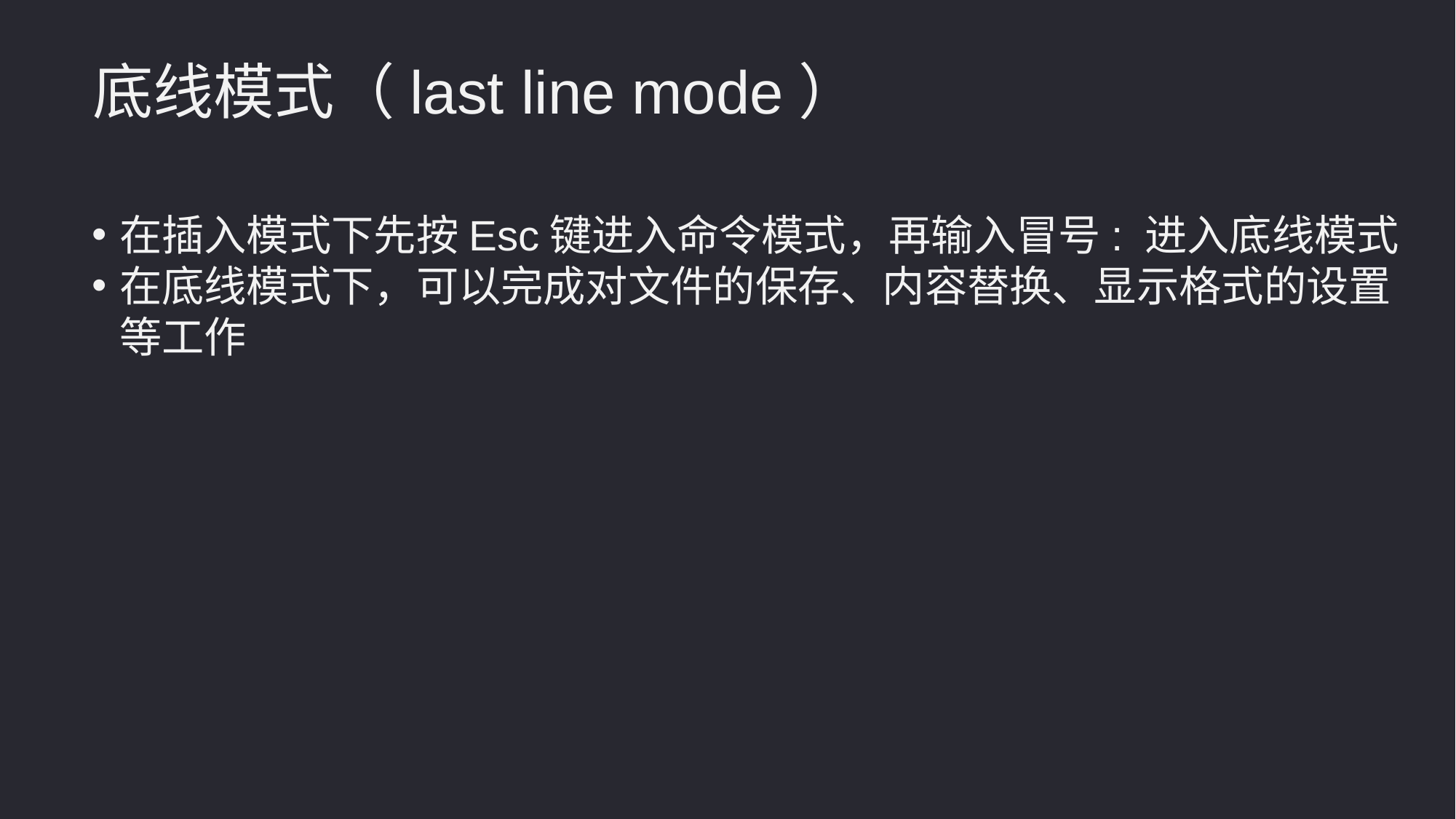

底线模式（last line mode）
在插入模式下先按Esc键进入命令模式，再输入冒号: 进入底线模式
在底线模式下，可以完成对文件的保存、内容替换、显示格式的设置等工作